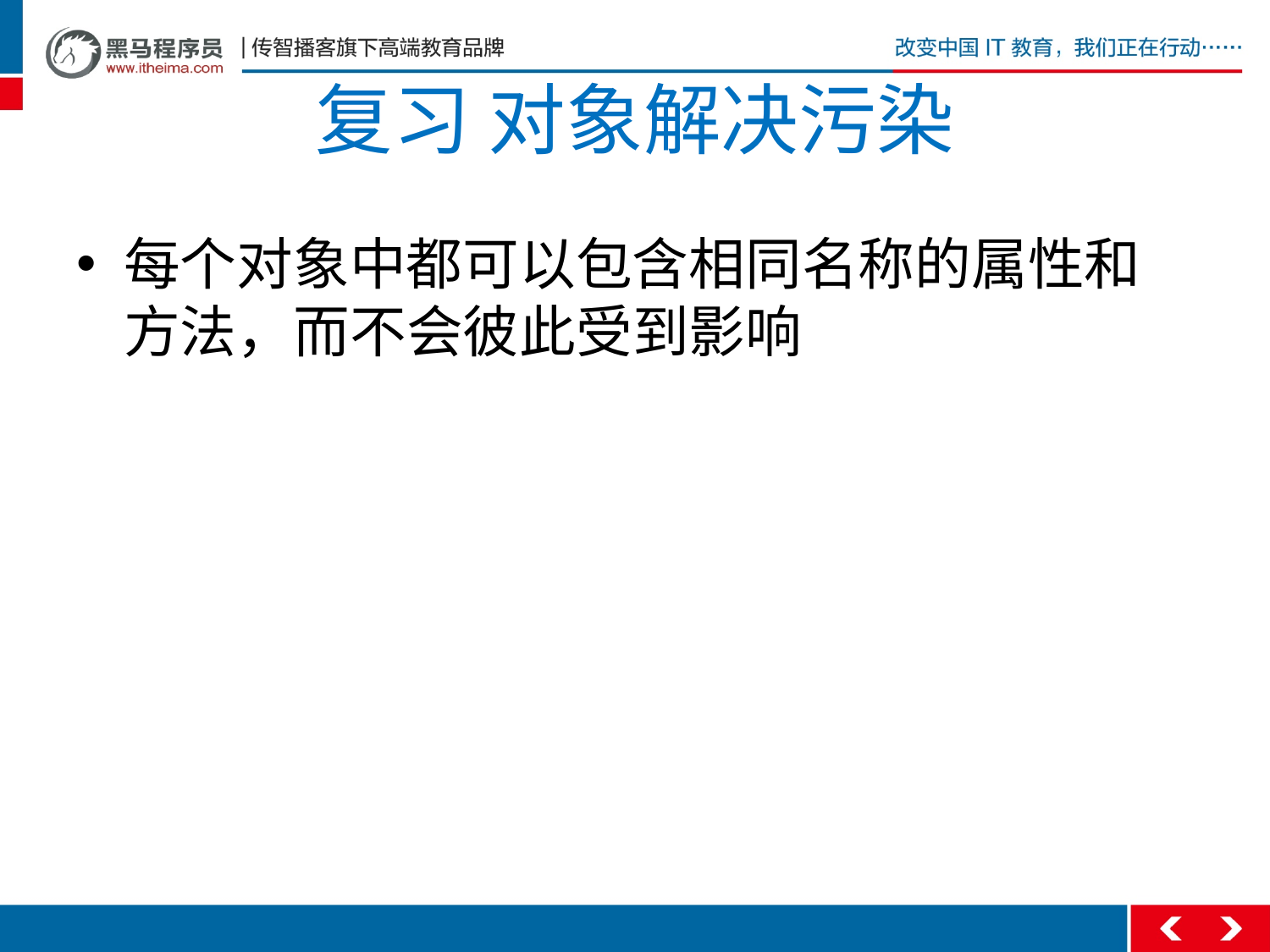

# 复习 对象解决污染
每个对象中都可以包含相同名称的属性和方法，而不会彼此受到影响